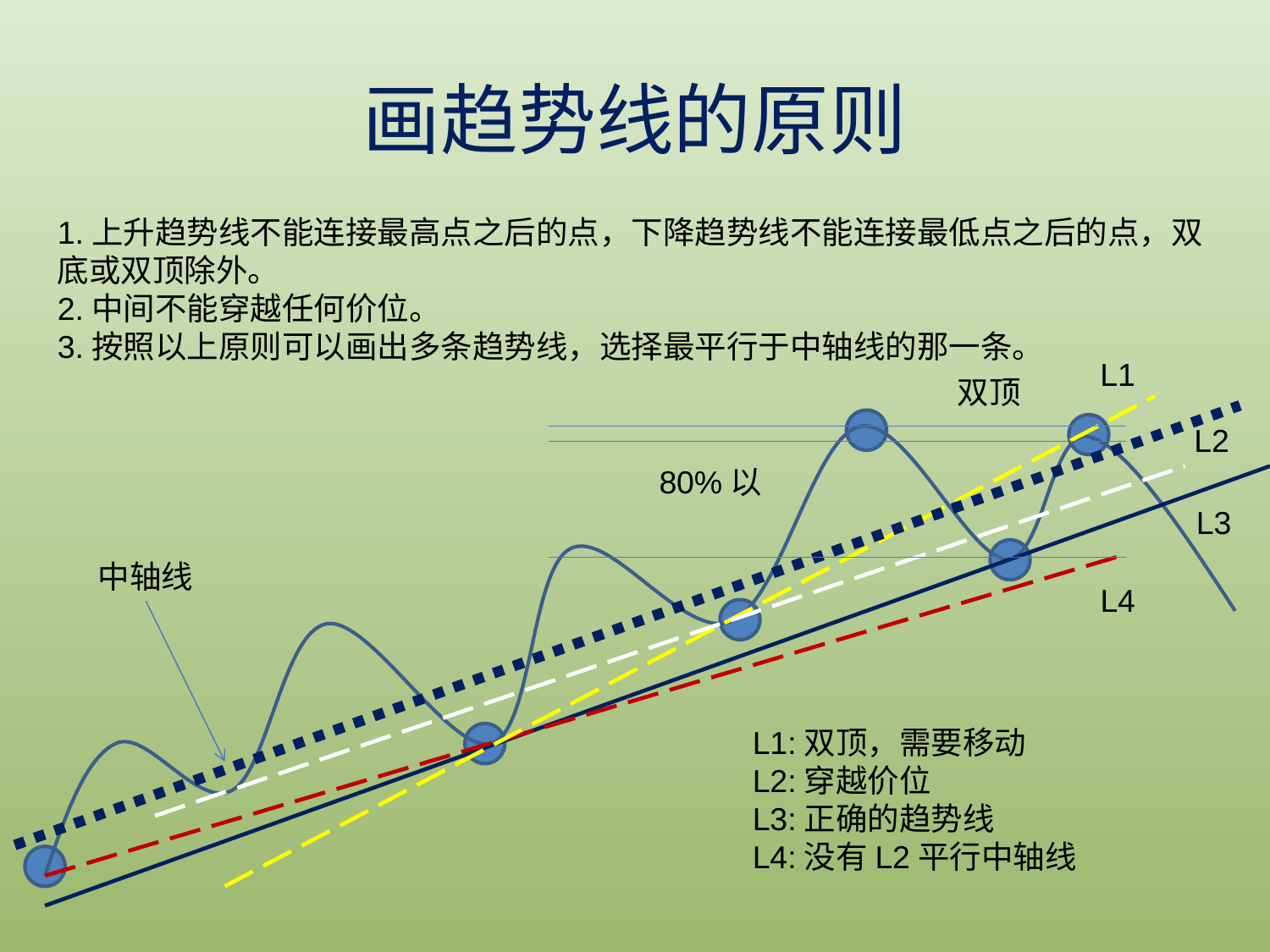

画趋势线的原则
1.上升趋势线不能连接最高点之后的点，下降趋势线不能连接最低点之后的点，双底或双顶除外。
2.中间不能穿越任何价位。
3.按照以上原则可以画出多条趋势线，选择最平行于中轴线的那一条。
L1
双顶

L2

80%以
L3

中轴线
L4

L1:双顶，需要移动
L2:穿越价位
L3:正确的趋势线
L4:没有L2平行中轴线